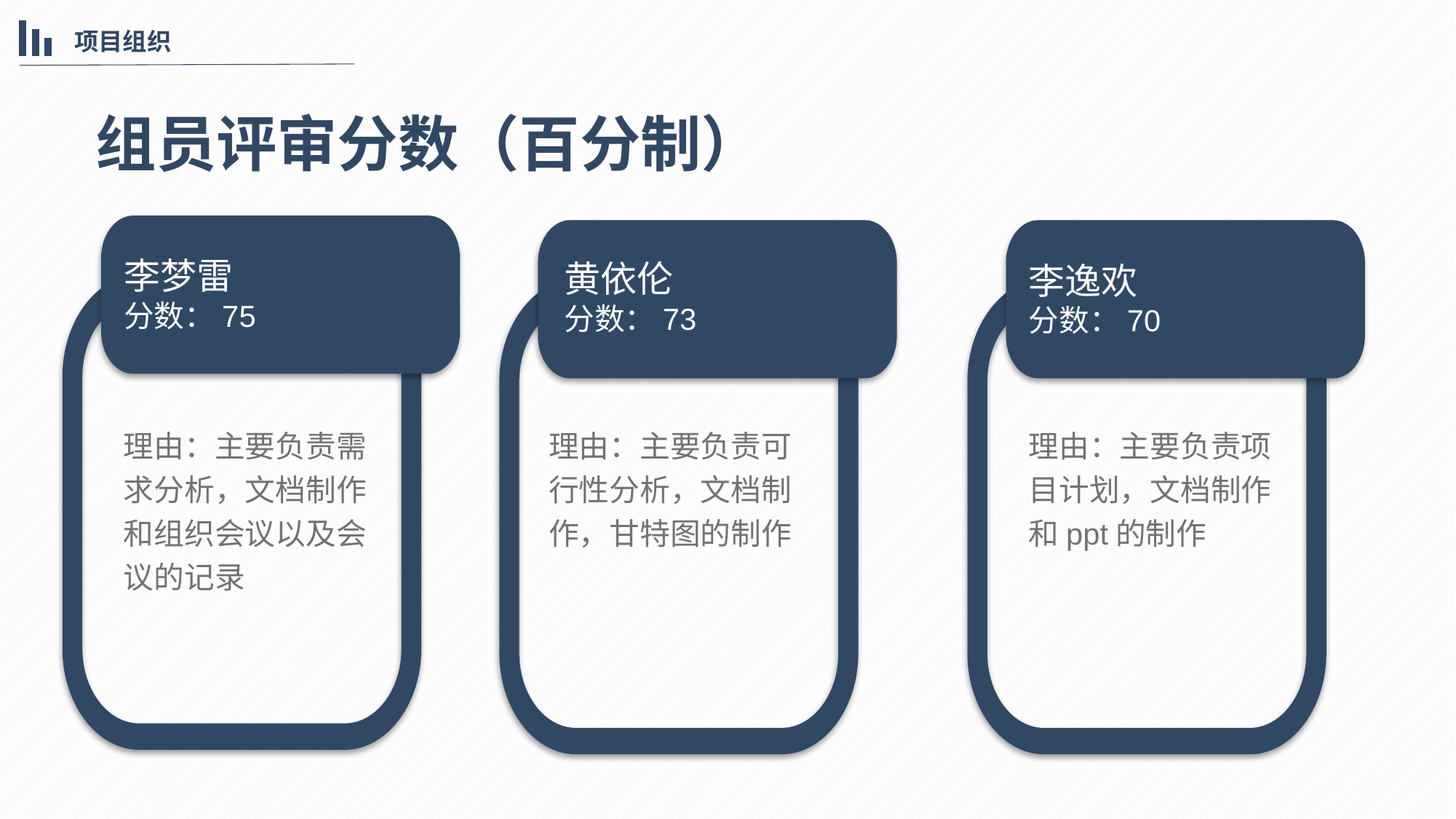

项目组织

组员评审分数（百分制）

李梦雷
分数：75

理由：主要负责需求分析，文档制作和组织会议以及会议的记录

黄依伦
分数：73

理由：主要负责可行性分析，文档制作，甘特图的制作

李逸欢
分数：70

理由：主要负责项目计划，文档制作和ppt的制作